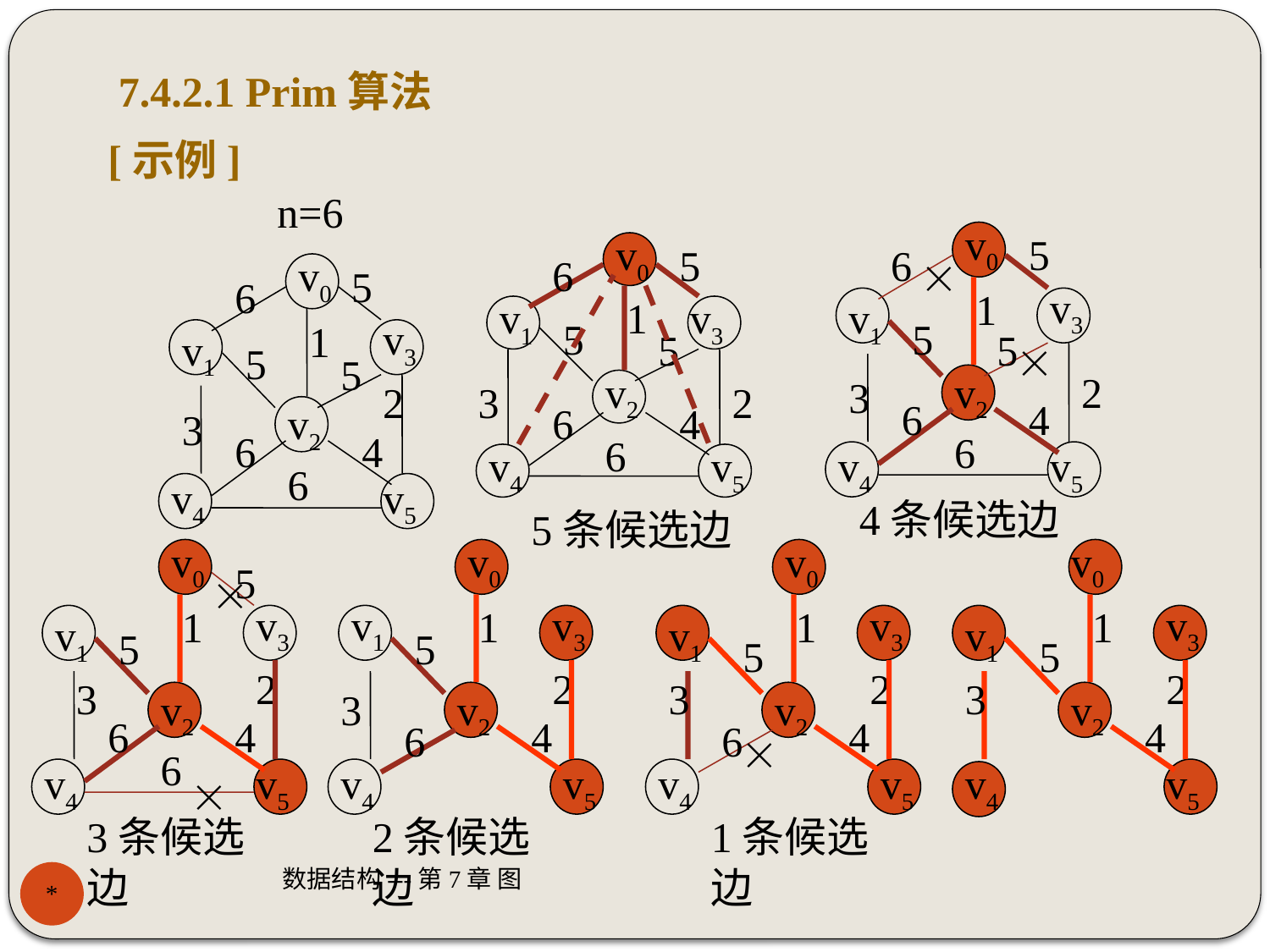

7.4.2.1 Prim算法
[示例]
n=6
v0

5
6
×

v3
1

v1

5
5

×

v2
2
3

6
4

6
v4
v5

4条候选边
v0

5
6

v1
1

v3

5
5

v2
3

2
6
4

6
v4
v5

5条候选边
v0

5
6

v3
1

v1

5
5

2

v2
3

6
4

6
v4
v5

v0

5
×

v3
1

v1

5

2

3

v2

6
4

6
v4
v5

×

3条候选边
v0

v1
v3
1

5

2

3
v2

4
6

v4
v5

2条候选边
v0

v3
1

v1

5

2

3

v2

4
6
×

v4
v5

1条候选边
v0

v3
1

v1

5

2

3

v2

4

v4
v5

数据结构---第7章 图
*